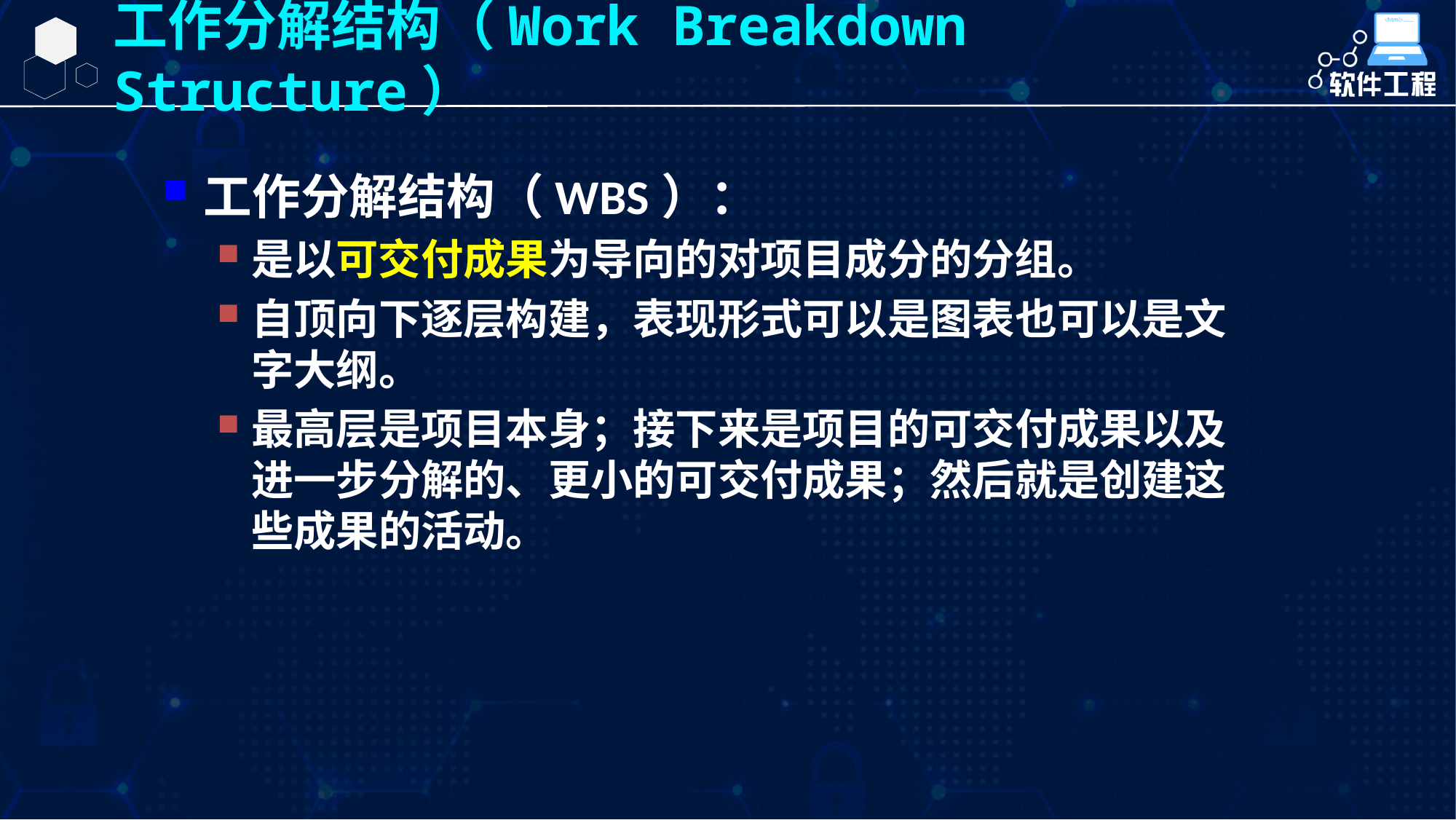

工作分解结构（Work Breakdown Structure）
工作分解结构（WBS）：
是以可交付成果为导向的对项目成分的分组。
自顶向下逐层构建，表现形式可以是图表也可以是文字大纲。
最高层是项目本身；接下来是项目的可交付成果以及进一步分解的、更小的可交付成果；然后就是创建这些成果的活动。